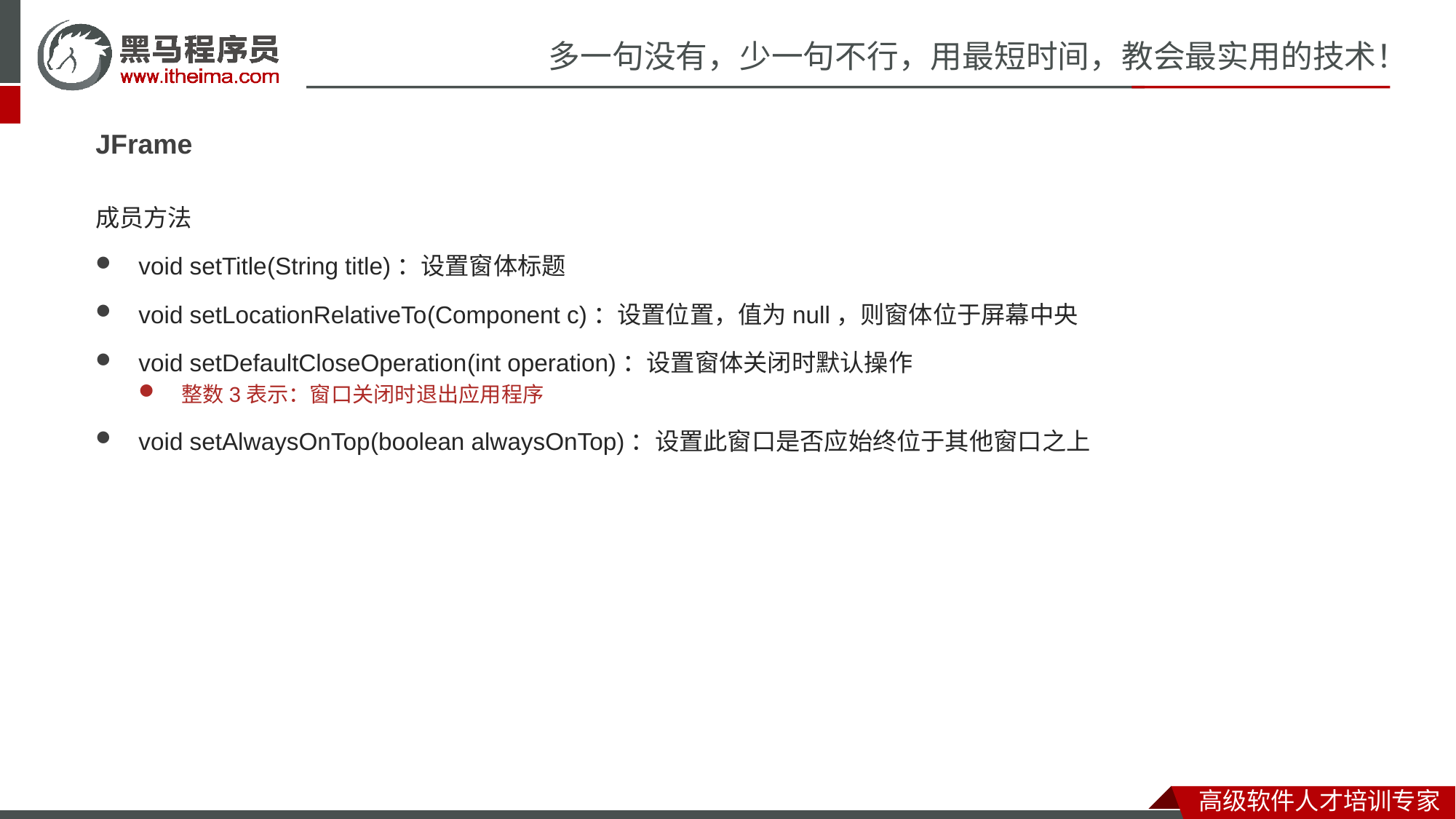

JFrame
成员方法
void setTitle​(String title)：设置窗体标题
void setLocationRelativeTo​(Component c)：设置位置，值为null，则窗体位于屏幕中央
void setDefaultCloseOperation​(int operation)：设置窗体关闭时默认操作
整数3表示：窗口关闭时退出应用程序
void setAlwaysOnTop​(boolean alwaysOnTop)：设置此窗口是否应始终位于其他窗口之上